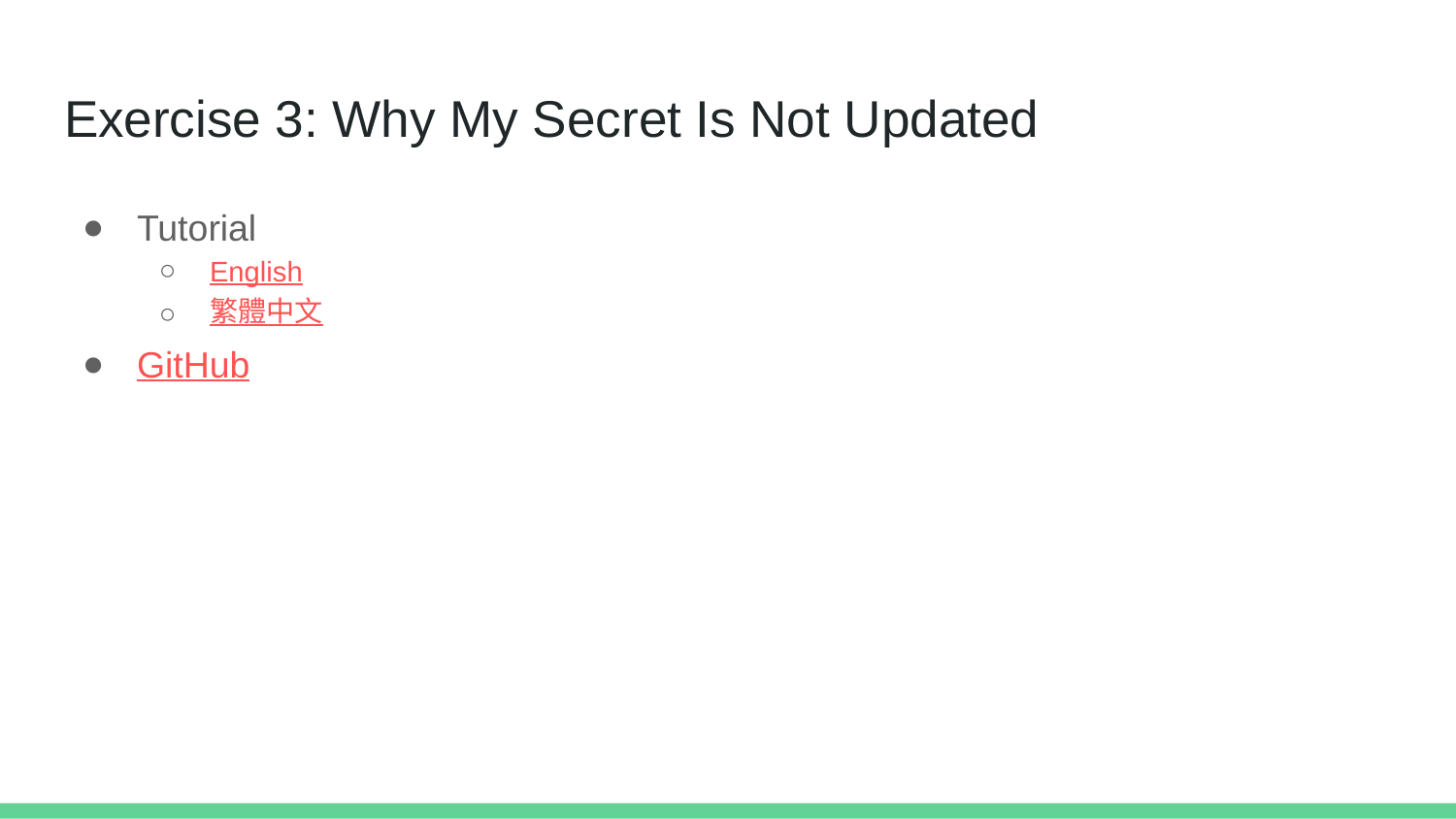

# Exercise 3: Why My Secret Is Not Updated
Tutorial
English
繁體中文
GitHub